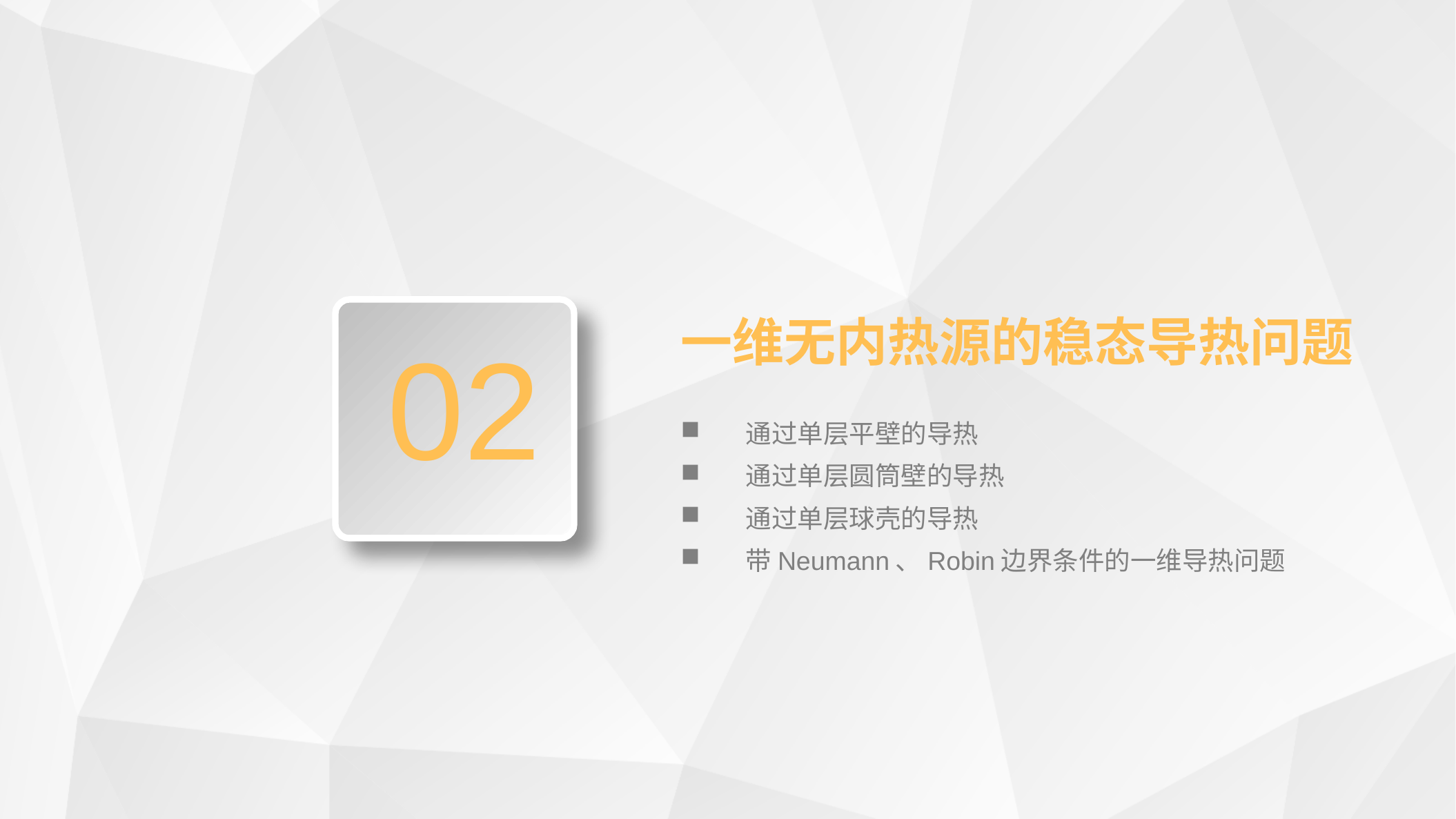

一维无内热源的稳态导热问题
02
通过单层平壁的导热
通过单层圆筒壁的导热
通过单层球壳的导热
带Neumann、Robin边界条件的一维导热问题